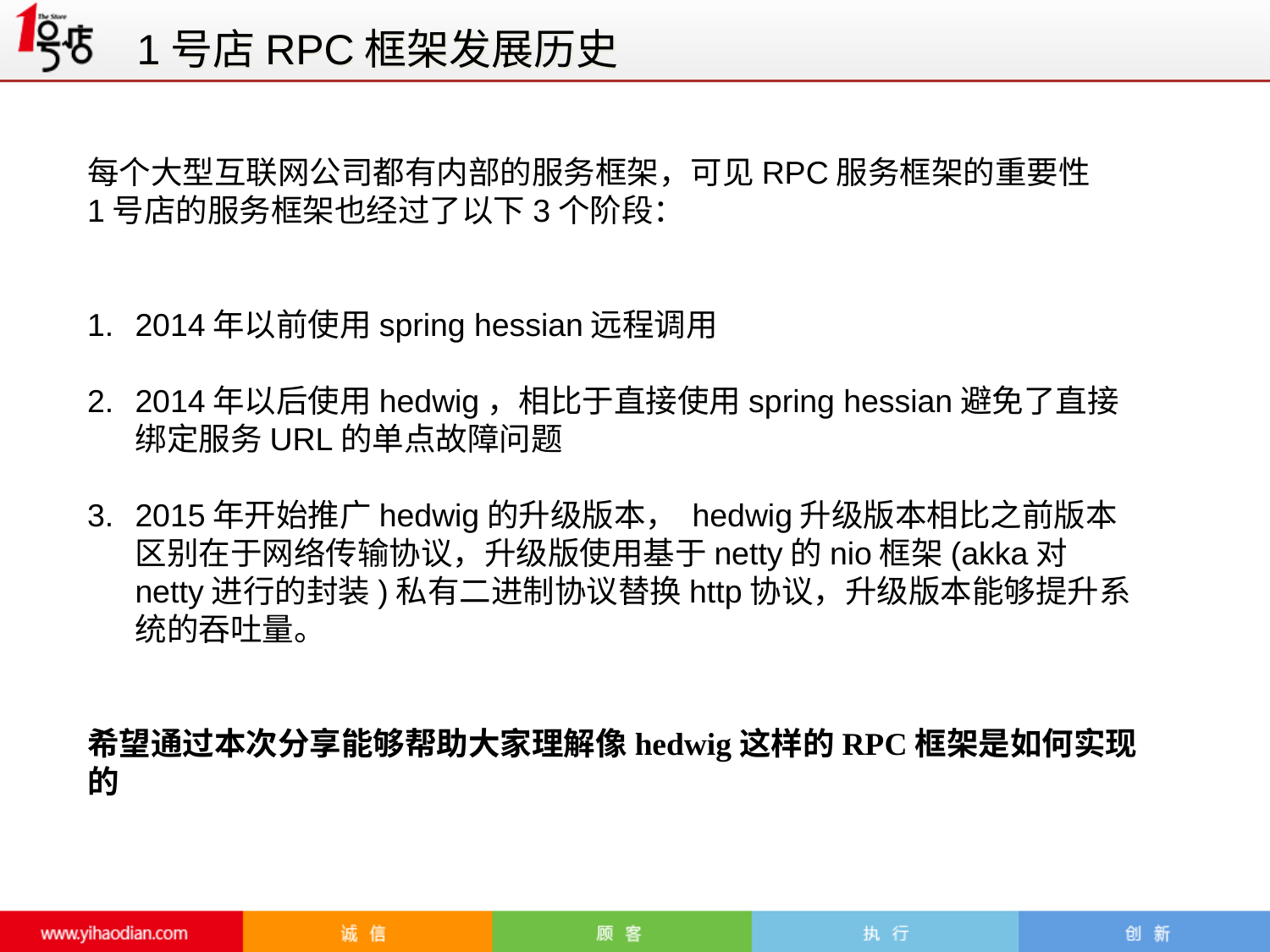

1号店RPC框架发展历史
每个大型互联网公司都有内部的服务框架，可见RPC服务框架的重要性
1号店的服务框架也经过了以下3个阶段：

2014年以前使用spring hessian远程调用

2014年以后使用hedwig，相比于直接使用spring hessian避免了直接绑定服务URL的单点故障问题

2015年开始推广hedwig的升级版本， hedwig升级版本相比之前版本区别在于网络传输协议，升级版使用基于netty的nio框架(akka对netty进行的封装)私有二进制协议替换http协议，升级版本能够提升系统的吞吐量。

希望通过本次分享能够帮助大家理解像hedwig这样的RPC框架是如何实现的